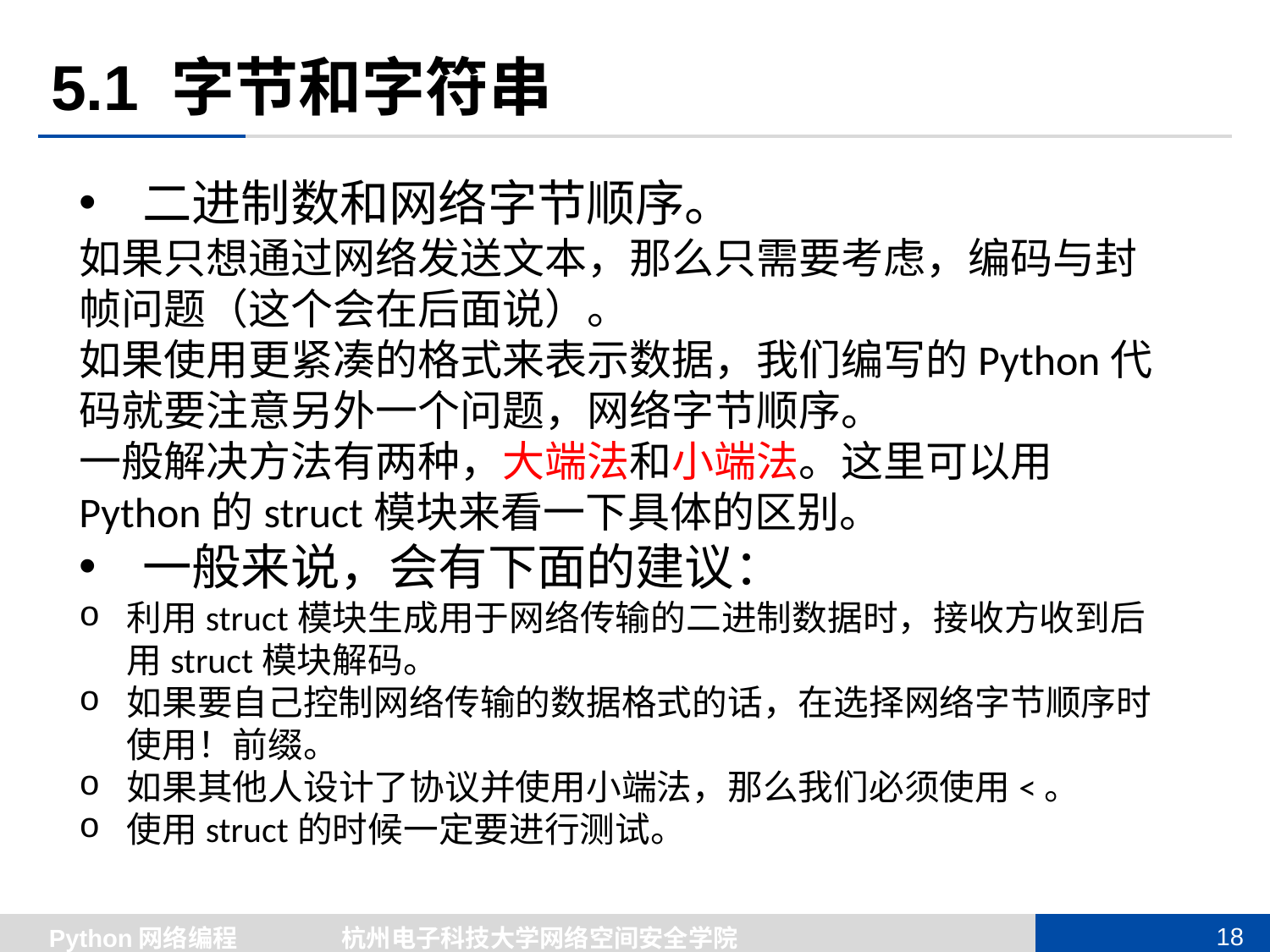

# 5.1 字节和字符串
二进制数和网络字节顺序。
如果只想通过网络发送文本，那么只需要考虑，编码与封帧问题（这个会在后面说）。
如果使用更紧凑的格式来表示数据，我们编写的Python代码就要注意另外一个问题，网络字节顺序。
一般解决方法有两种，大端法和小端法。这里可以用Python的struct模块来看一下具体的区别。
一般来说，会有下面的建议：
利用struct模块生成用于网络传输的二进制数据时，接收方收到后用struct模块解码。
如果要自己控制网络传输的数据格式的话，在选择网络字节顺序时使用！前缀。
如果其他人设计了协议并使用小端法，那么我们必须使用<。
使用struct的时候一定要进行测试。